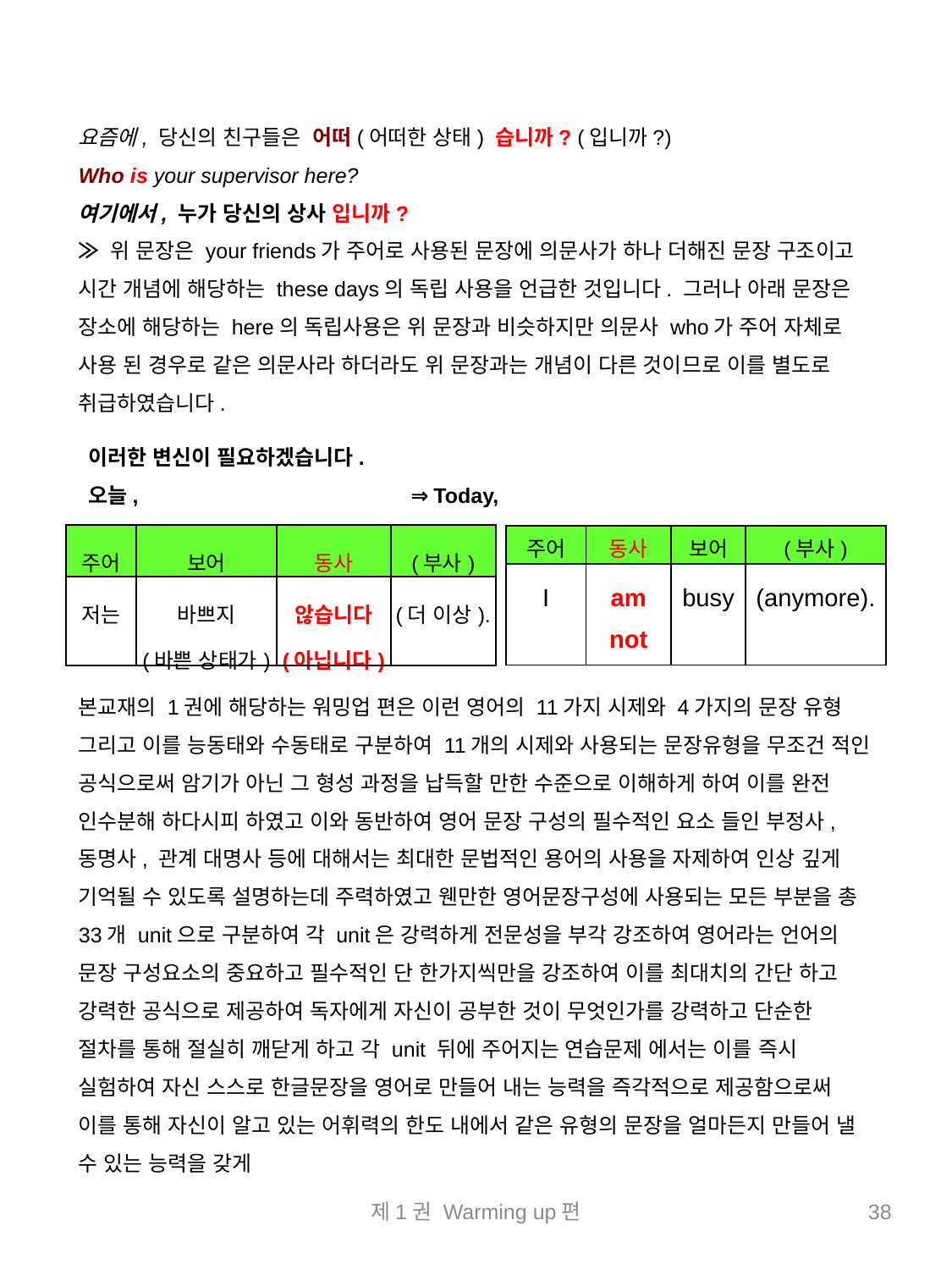

요즘에, 당신의 친구들은  어떠(어떠한 상태) 습니까? (입니까?)
Who is your supervisor here?
여기에서, 누가 당신의 상사 입니까?
≫ 위 문장은 your friends가 주어로 사용된 문장에 의문사가 하나 더해진 문장 구조이고 시간 개념에 해당하는 these days의 독립 사용을 언급한 것입니다. 그러나 아래 문장은 장소에 해당하는 here의 독립사용은 위 문장과 비슷하지만 의문사 who가 주어 자체로 사용 된 경우로 같은 의문사라 하더라도 위 문장과는 개념이 다른 것이므로 이를 별도로 취급하였습니다.

이러한 변신이 필요하겠습니다.
오늘,                                              ⇒ Today,
| 주어 | 보어 | 동사 | (부사) |
| --- | --- | --- | --- |
| 저는 | 바쁘지 (바쁜 상태가) | 않습니다 (아닙니다) | (더 이상). |
| 주어 | 동사 | 보어 | (부사) |
| --- | --- | --- | --- |
| I | am not | busy | (anymore). |
본교재의 1권에 해당하는 워밍업 편은 이런 영어의 11가지 시제와 4가지의 문장 유형 그리고 이를 능동태와 수동태로 구분하여 11개의 시제와 사용되는 문장유형을 무조건 적인 공식으로써 암기가 아닌 그 형성 과정을 납득할 만한 수준으로 이해하게 하여 이를 완전 인수분해 하다시피 하였고 이와 동반하여 영어 문장 구성의 필수적인 요소 들인 부정사, 동명사, 관계 대명사 등에 대해서는 최대한 문법적인 용어의 사용을 자제하여 인상 깊게 기억될 수 있도록 설명하는데 주력하였고 웬만한 영어문장구성에 사용되는 모든 부분을 총 33개 unit으로 구분하여 각 unit은 강력하게 전문성을 부각 강조하여 영어라는 언어의 문장 구성요소의 중요하고 필수적인 단 한가지씩만을 강조하여 이를 최대치의 간단 하고 강력한 공식으로 제공하여 독자에게 자신이 공부한 것이 무엇인가를 강력하고 단순한 절차를 통해 절실히 깨닫게 하고 각 unit 뒤에 주어지는 연습문제 에서는 이를 즉시 실험하여 자신 스스로 한글문장을 영어로 만들어 내는 능력을 즉각적으로 제공함으로써 이를 통해 자신이 알고 있는 어휘력의 한도 내에서 같은 유형의 문장을 얼마든지 만들어 낼 수 있는 능력을 갖게
제1권 Warming up편
38